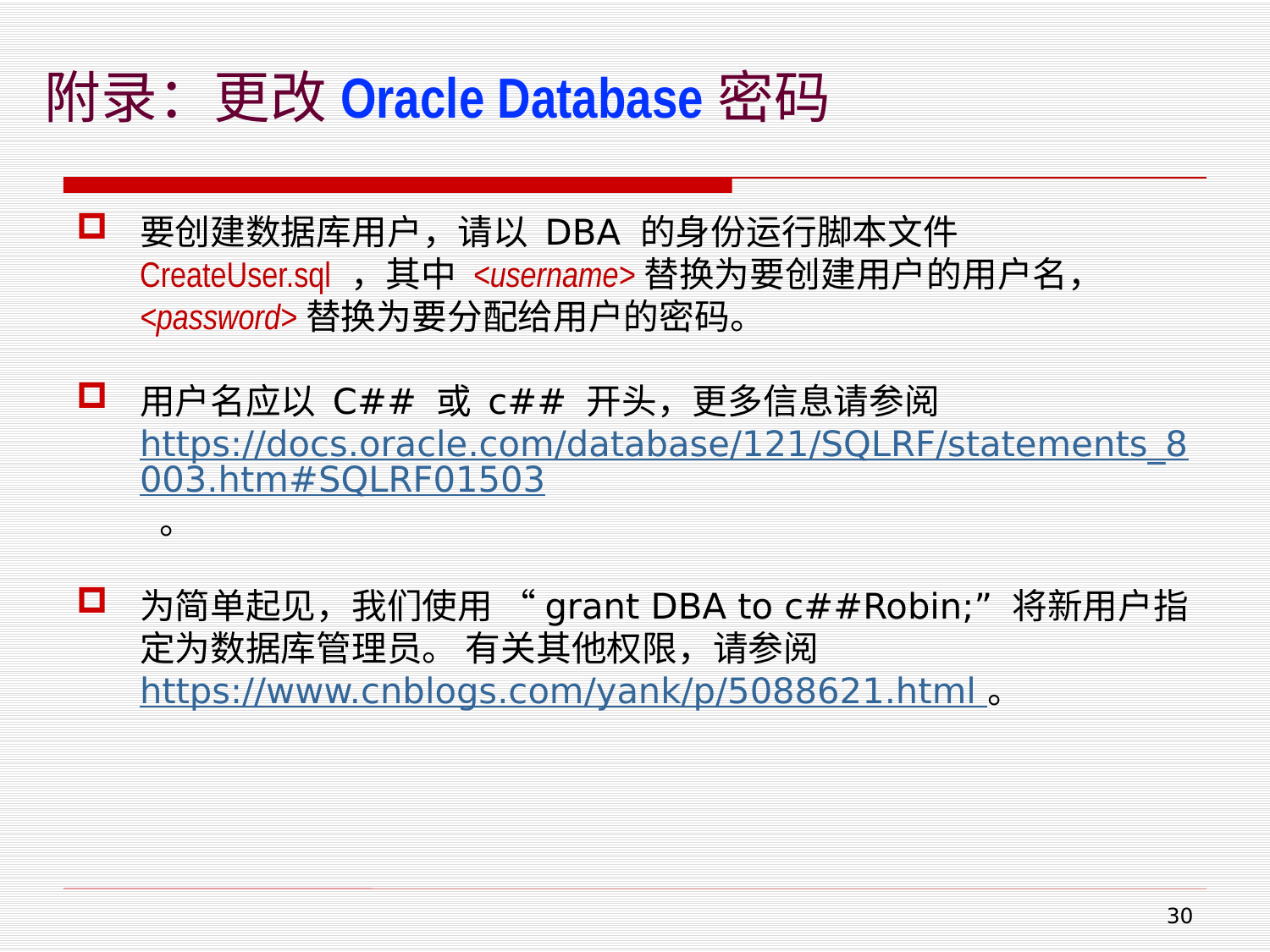

# 附录：更改Oracle Database密码
要创建数据库用户，请以 DBA 的身份运行脚本文件 CreateUser.sql ，其中 <username>替换为要创建用户的用户名， <password>替换为要分配给用户的密码。
用户名应以 C## 或 c## 开头，更多信息请参阅 https://docs.oracle.com/database/121/SQLRF/statements_8003.htm#SQLRF01503 。
为简单起见，我们使用 “grant DBA to c##Robin;” 将新用户指定为数据库管理员。 有关其他权限，请参阅 https://www.cnblogs.com/yank/p/5088621.html 。
30